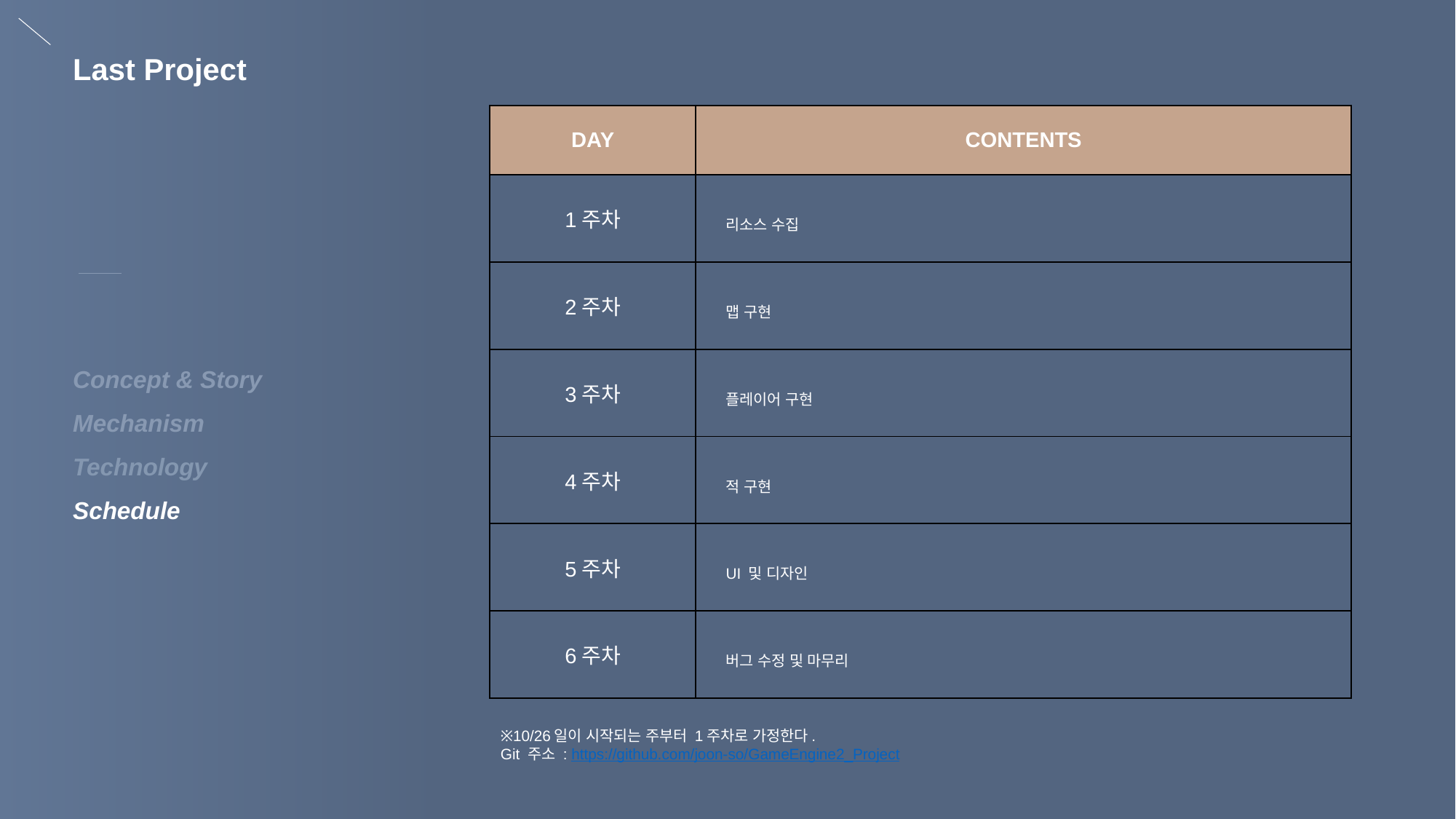

Last Project
| DAY | CONTENTS |
| --- | --- |
| 1주차 | 리소스 수집 |
| 2주차 | 맵 구현 |
| 3주차 | 플레이어 구현 |
| 4주차 | 적 구현 |
| 5주차 | UI 및 디자인 |
| 6주차 | 버그 수정 및 마무리 |
Concept & Story
Mechanism
Technology
Schedule
※10/26일이 시작되는 주부터 1주차로 가정한다.
Git 주소 : https://github.com/joon-so/GameEngine2_Project